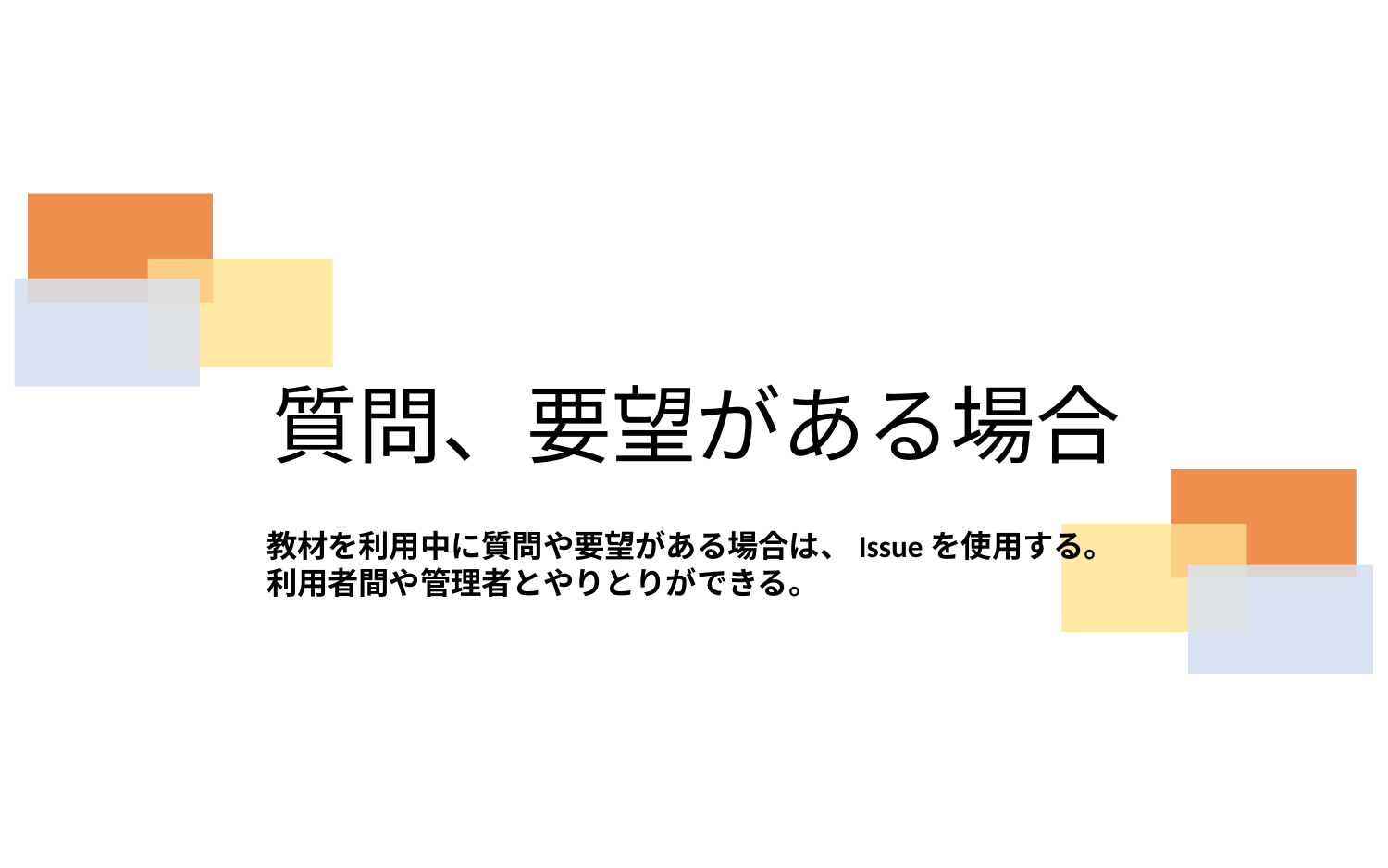

質問、要望がある場合

教材を利用中に質問や要望がある場合は、Issueを使用する。
利用者間や管理者とやりとりができる。